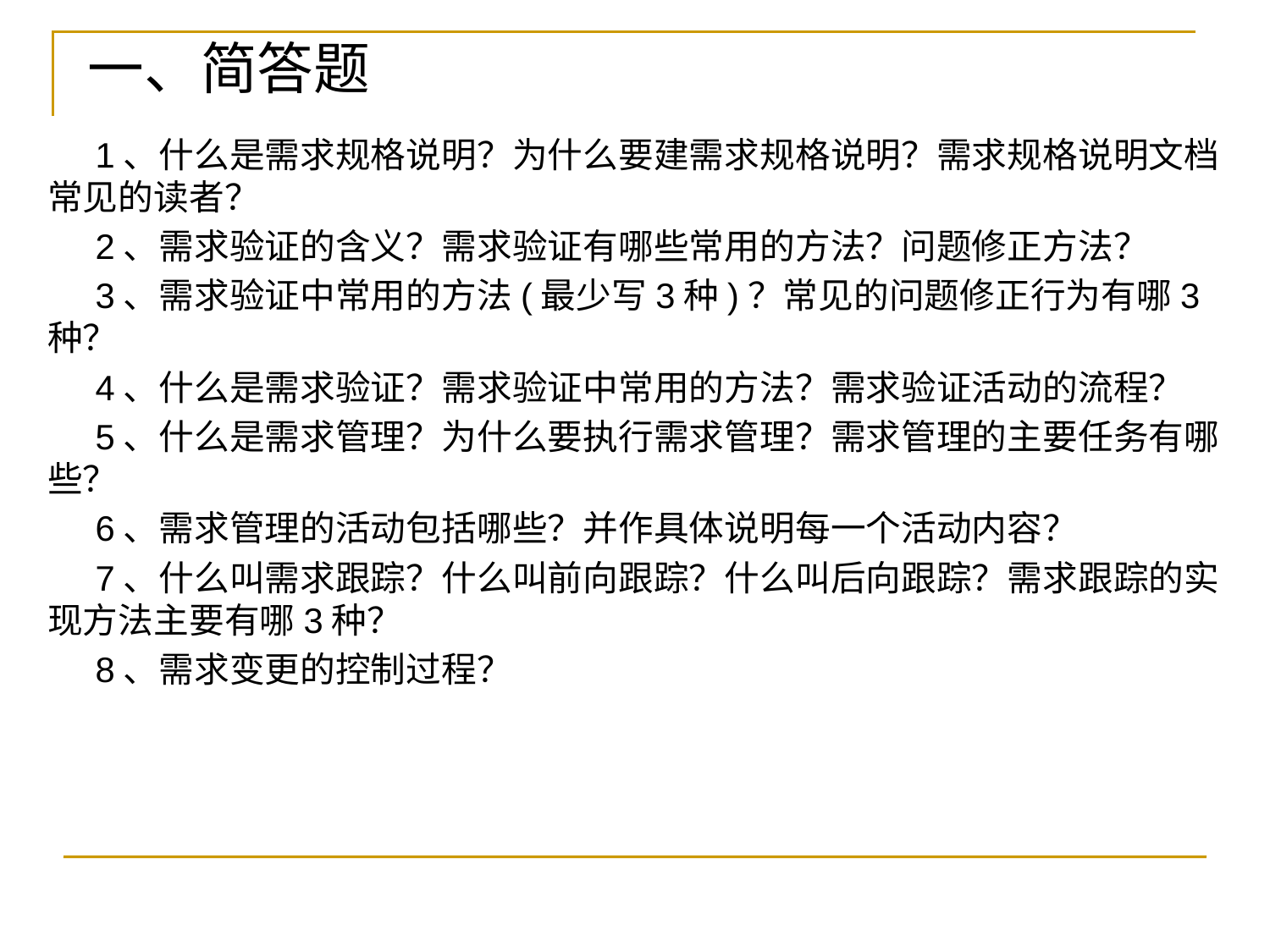

一、简答题
1、什么是需求规格说明？为什么要建需求规格说明？需求规格说明文档常见的读者？
2、需求验证的含义？需求验证有哪些常用的方法？问题修正方法？
3、需求验证中常用的方法(最少写3种)？常见的问题修正行为有哪3种？
4、什么是需求验证？需求验证中常用的方法？需求验证活动的流程？
5、什么是需求管理？为什么要执行需求管理？需求管理的主要任务有哪些？
6、需求管理的活动包括哪些？并作具体说明每一个活动内容？
7、什么叫需求跟踪？什么叫前向跟踪？什么叫后向跟踪？需求跟踪的实现方法主要有哪3种？
8、需求变更的控制过程？